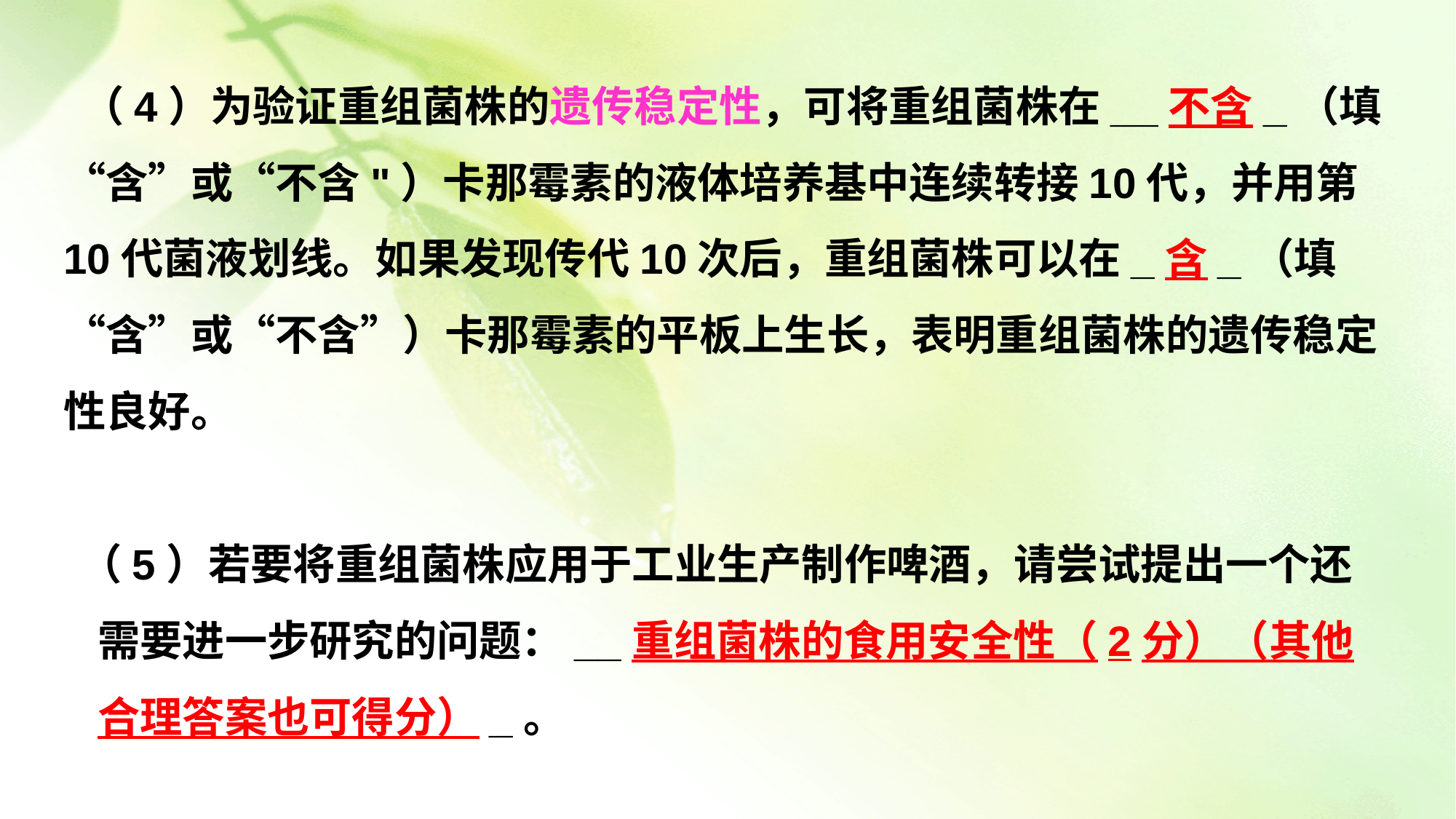

（4）为验证重组菌株的遗传稳定性，可将重组菌株在__不含_（填“含”或“不含"）卡那霉素的液体培养基中连续转接10代，并用第10代菌液划线。如果发现传代10次后，重组菌株可以在_含_（填“含”或“不含”）卡那霉素的平板上生长，表明重组菌株的遗传稳定性良好。

（5）若要将重组菌株应用于工业生产制作啤酒，请尝试提出一个还需要进一步研究的问题：__重组菌株的食用安全性（2分）（其他合理答案也可得分）_。